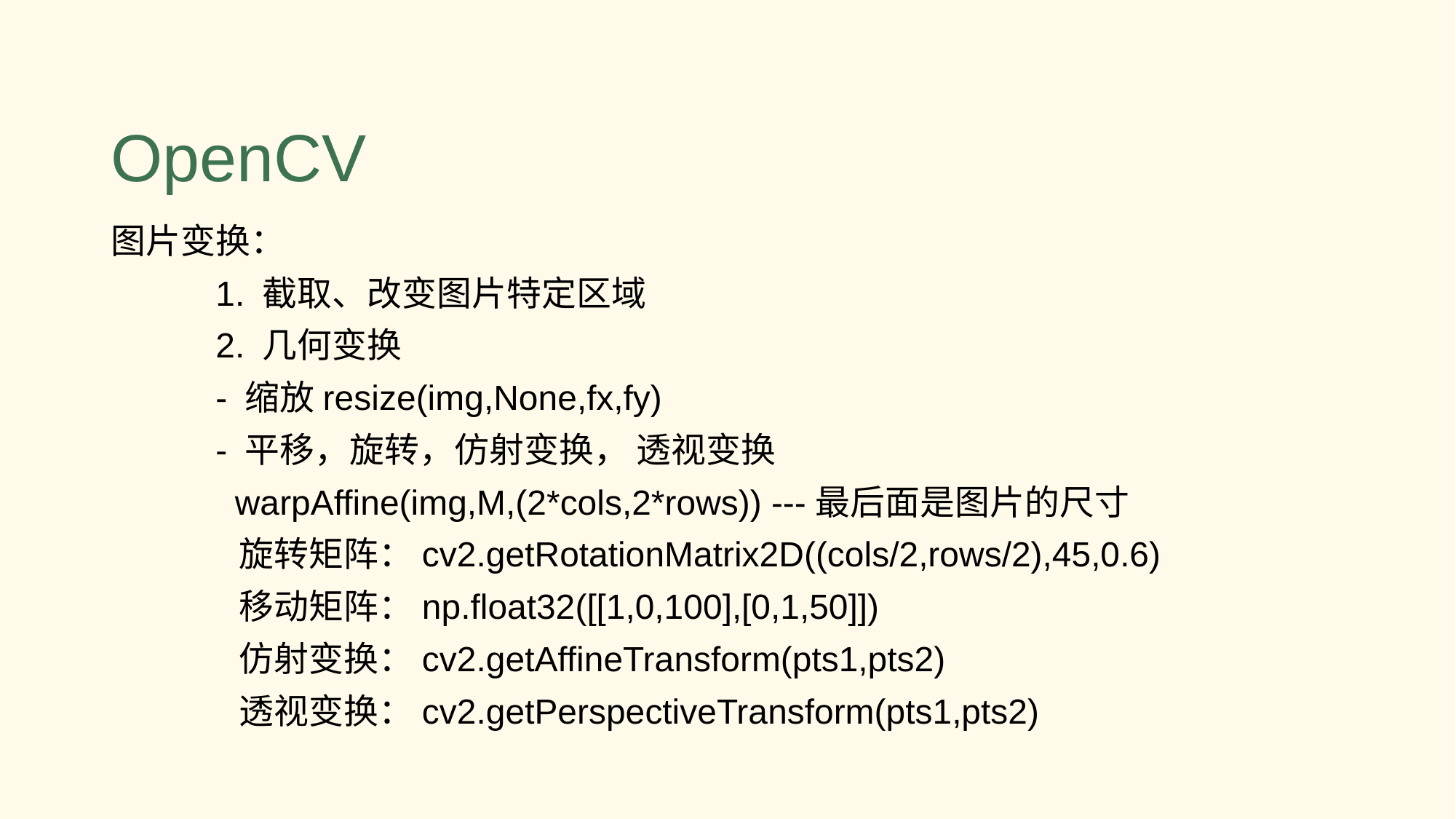

# OpenCV
图片变换：
	1. 截取、改变图片特定区域
	2. 几何变换
	- 缩放resize(img,None,fx,fy)
	- 平移，旋转，仿射变换， 透视变换
	  warpAffine(img,M,(2*cols,2*rows)) ---最后面是图片的尺寸
	  旋转矩阵：cv2.getRotationMatrix2D((cols/2,rows/2),45,0.6)
	  移动矩阵：np.float32([[1,0,100],[0,1,50]])
	  仿射变换：cv2.getAffineTransform(pts1,pts2)
	  透视变换：cv2.getPerspectiveTransform(pts1,pts2)